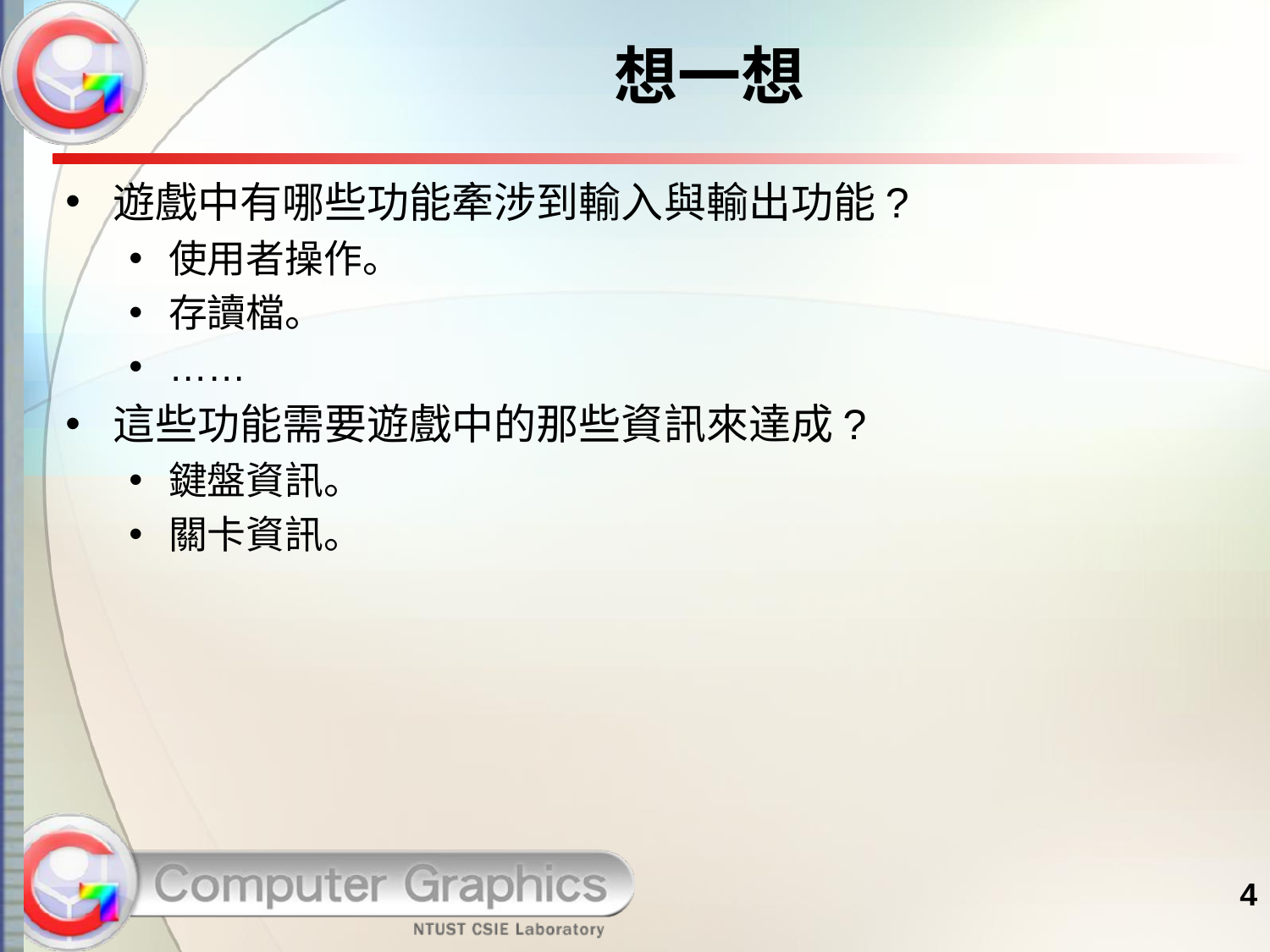

# 想一想
遊戲中有哪些功能牽涉到輸入與輸出功能?
使用者操作。
存讀檔。
……
這些功能需要遊戲中的那些資訊來達成?
鍵盤資訊。
關卡資訊。
4